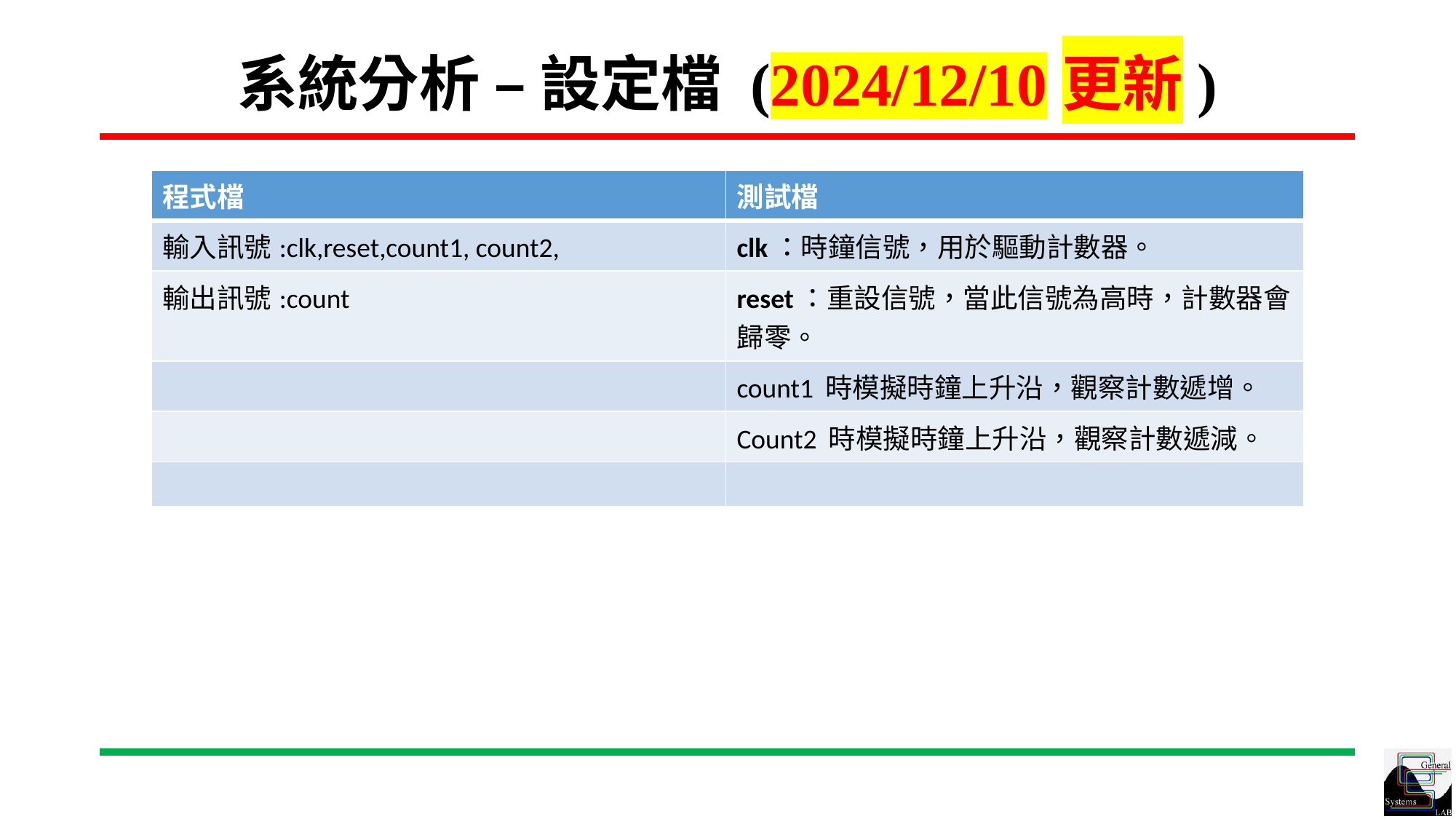

# 系統分析 – 設定檔 (2024/12/10更新)
| 程式檔 | 測試檔 |
| --- | --- |
| 輸入訊號:clk,reset,count1, count2, | clk：時鐘信號，用於驅動計數器。 |
| 輸出訊號:count | reset：重設信號，當此信號為高時，計數器會歸零。 |
|  | count1 時模擬時鐘上升沿，觀察計數遞增。 |
|  | Count2 時模擬時鐘上升沿，觀察計數遞減。 |
|  |  |